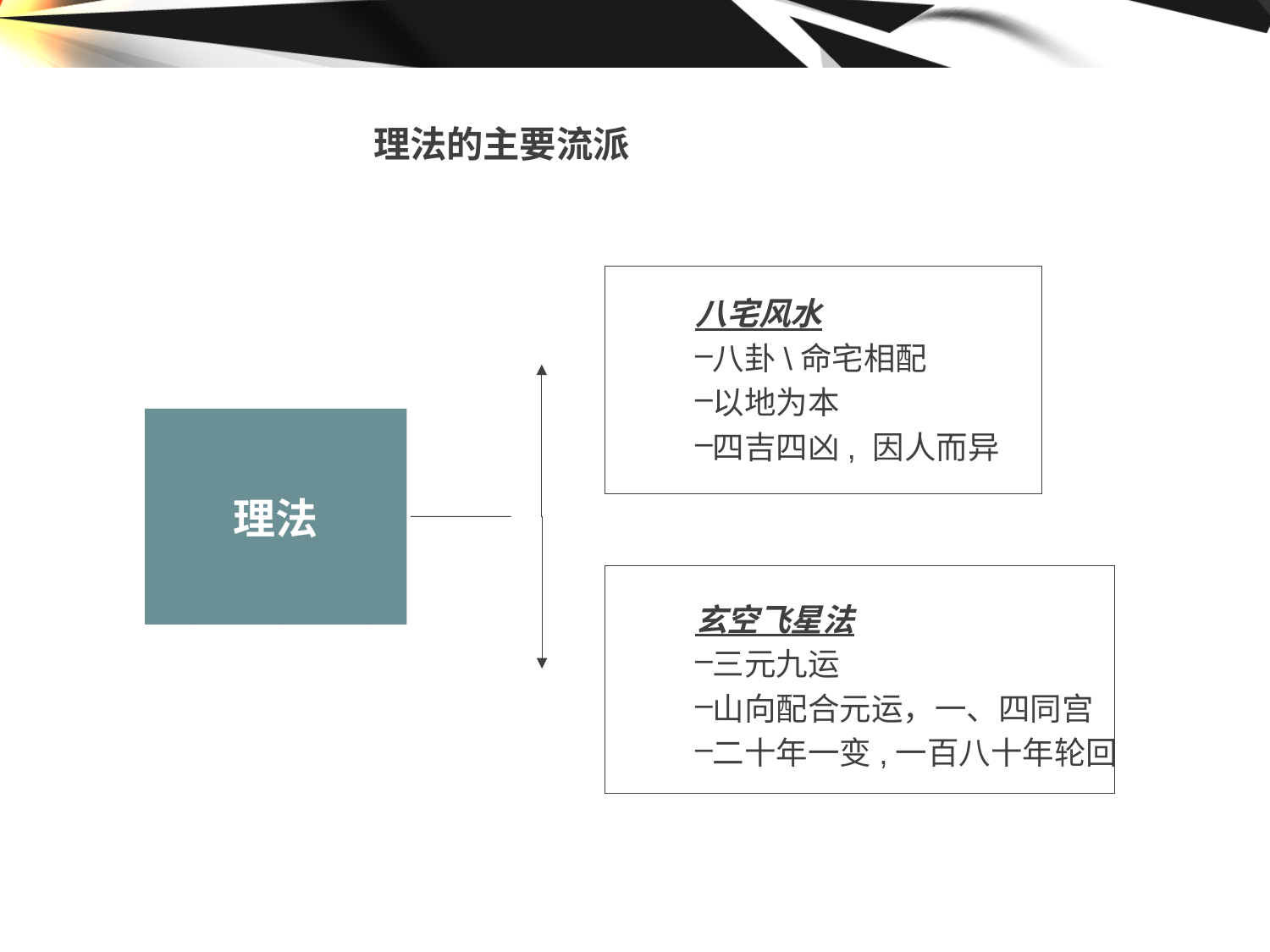

# 理法的主要流派

八宅风水
八卦\命宅相配
以地为本
四吉四凶, 因人而异

理法

玄空飞星法
三元九运
山向配合元运，一、四同宫
二十年一变,一百八十年轮回